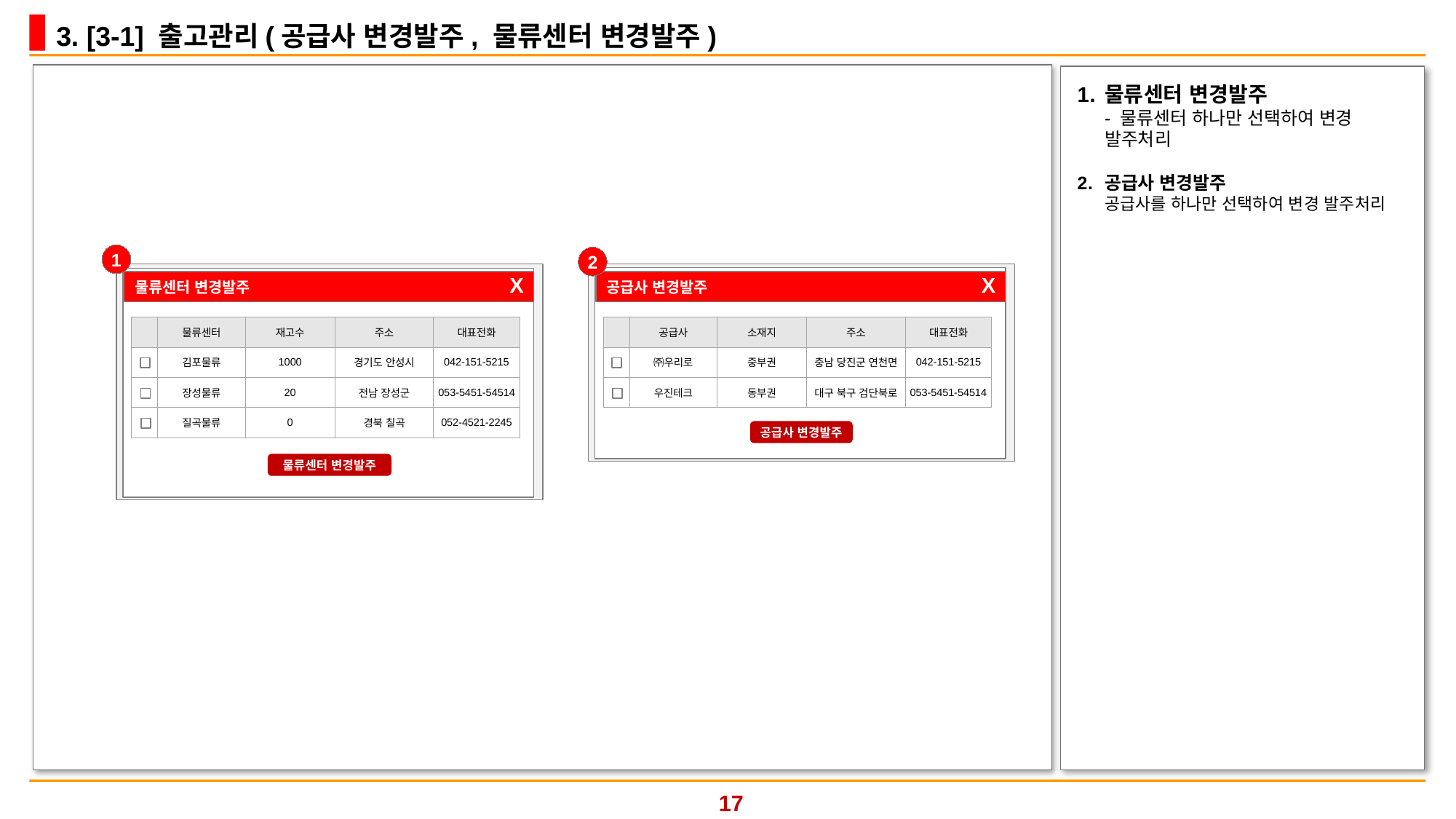

3. [3-1] 출고관리(공급사 변경발주, 물류센터 변경발주)
물류센터 변경발주
- 물류센터 하나만 선택하여 변경 발주처리

공급사 변경발주
공급사를 하나만 선택하여 변경 발주처리

1
2

X
X
물류센터 변경발주
공급사 변경발주
|  | 물류센터 | 재고수 | 주소 | 대표전화 |
| --- | --- | --- | --- | --- |
|  | 김포물류 | 1000 | 경기도 안성시 | 042-151-5215 |
|  | 장성물류 | 20 | 전남 장성군 | 053-5451-54514 |
|  | 질곡물류 | 0 | 경북 칠곡 | 052-4521-2245 |
|  | 공급사 | 소재지 | 주소 | 대표전화 |
| --- | --- | --- | --- | --- |
|  | ㈜우리로 | 중부권 | 충남 당진군 연천면 | 042-151-5215 |
|  | 우진테크 | 동부권 | 대구 북구 검단북로 | 053-5451-54514 |

공급사 변경발주
물류센터 변경발주